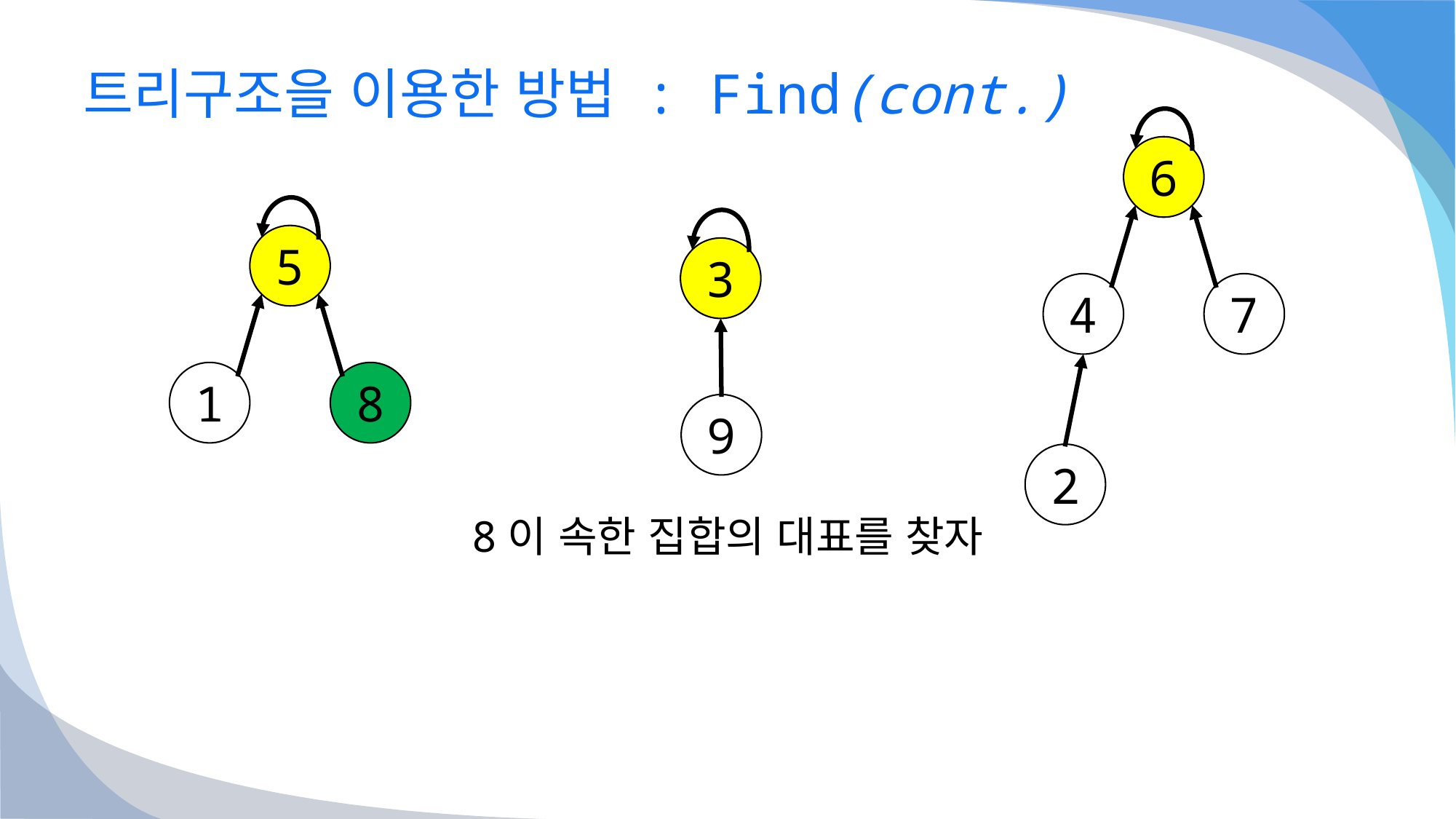

# 트리구조을 이용한 방법 : Find(cont.)
6
5
3
7
4
8
1
9
2
8이 속한 집합의 대표를 찾자